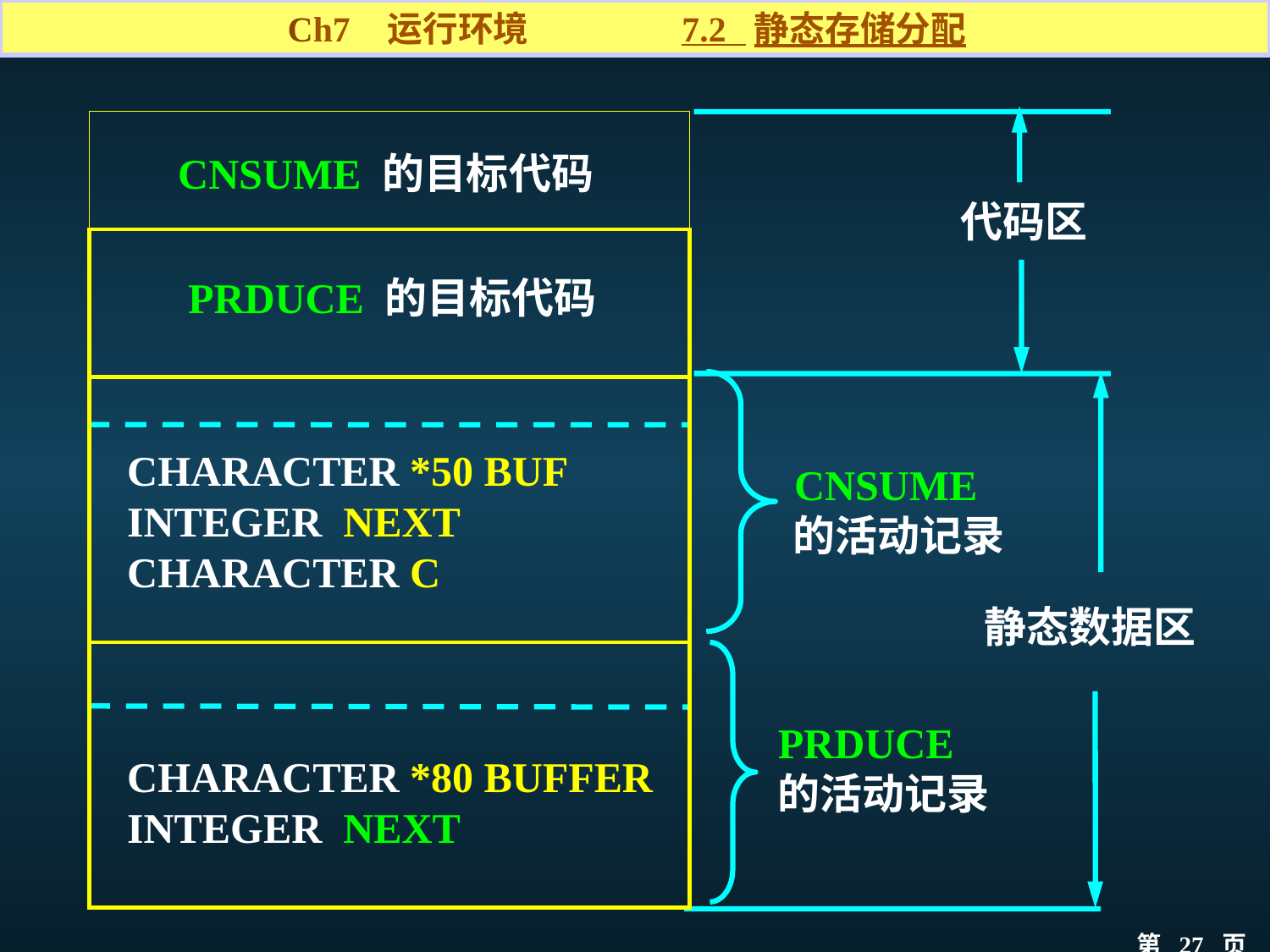

Ch7   运行环境                  7.2  静态存储分配

                   代码区

          CNSUME
   的活动记录

PRDUCE
的活动记录

CNSUME 的目标代码

      PRDUCE 的目标代码

CHARACTER *50 BUF
INTEGER  NEXT
CHARACTER C
静态数据区

CHARACTER *80 BUFFER
INTEGER  NEXT